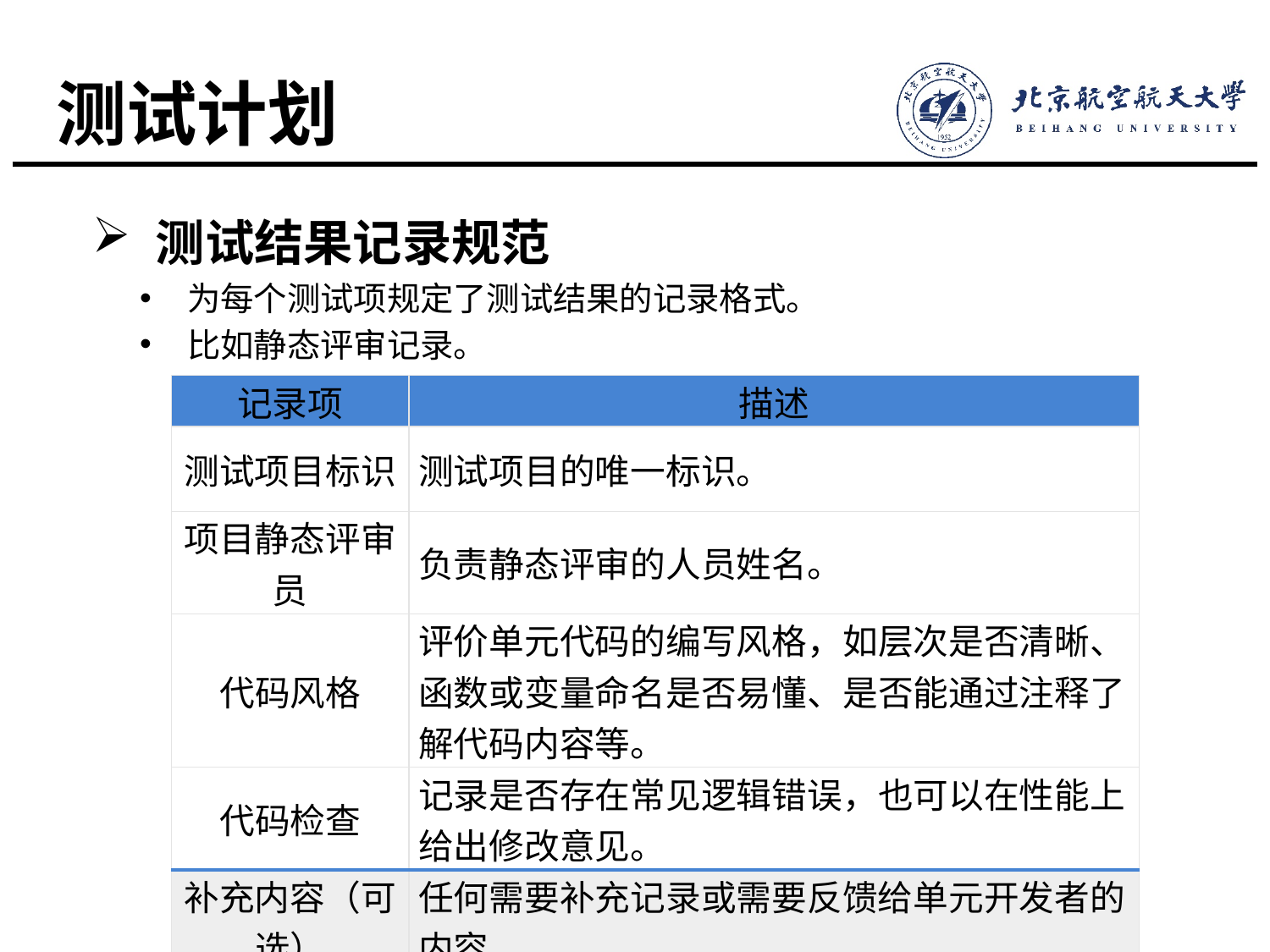

# 测试计划
测试结果记录规范
为每个测试项规定了测试结果的记录格式。
比如静态评审记录。
| 记录项 | 描述 |
| --- | --- |
| 测试项目标识 | 测试项目的唯一标识。 |
| 项目静态评审员 | 负责静态评审的人员姓名。 |
| 代码风格 | 评价单元代码的编写风格，如层次是否清晰、函数或变量命名是否易懂、是否能通过注释了解代码内容等。 |
| 代码检查 | 记录是否存在常见逻辑错误，也可以在性能上给出修改意见。 |
| 补充内容（可选） | 任何需要补充记录或需要反馈给单元开发者的内容。 |
15